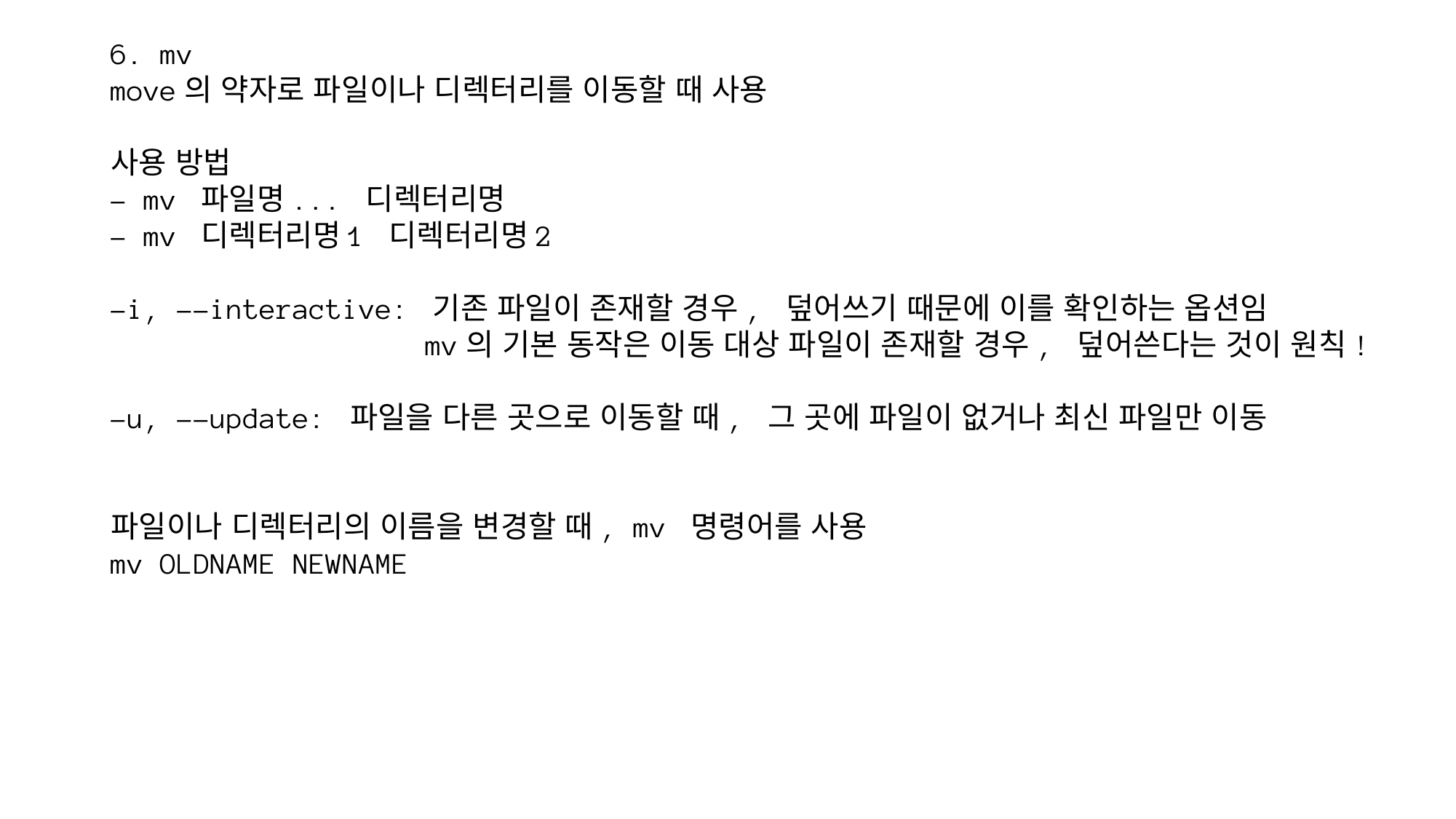

6. mv
move의 약자로 파일이나 디렉터리를 이동할 때 사용

사용 방법
- mv 파일명... 디렉터리명
- mv 디렉터리명1 디렉터리명2

-i, --interactive: 기존 파일이 존재할 경우, 덮어쓰기 때문에 이를 확인하는 옵션임
                   mv의 기본 동작은 이동 대상 파일이 존재할 경우, 덮어쓴다는 것이 원칙!

-u, --update: 파일을 다른 곳으로 이동할 때, 그 곳에 파일이 없거나 최신 파일만 이동

파일이나 디렉터리의 이름을 변경할 때, mv 명령어를 사용
mv OLDNAME NEWNAME